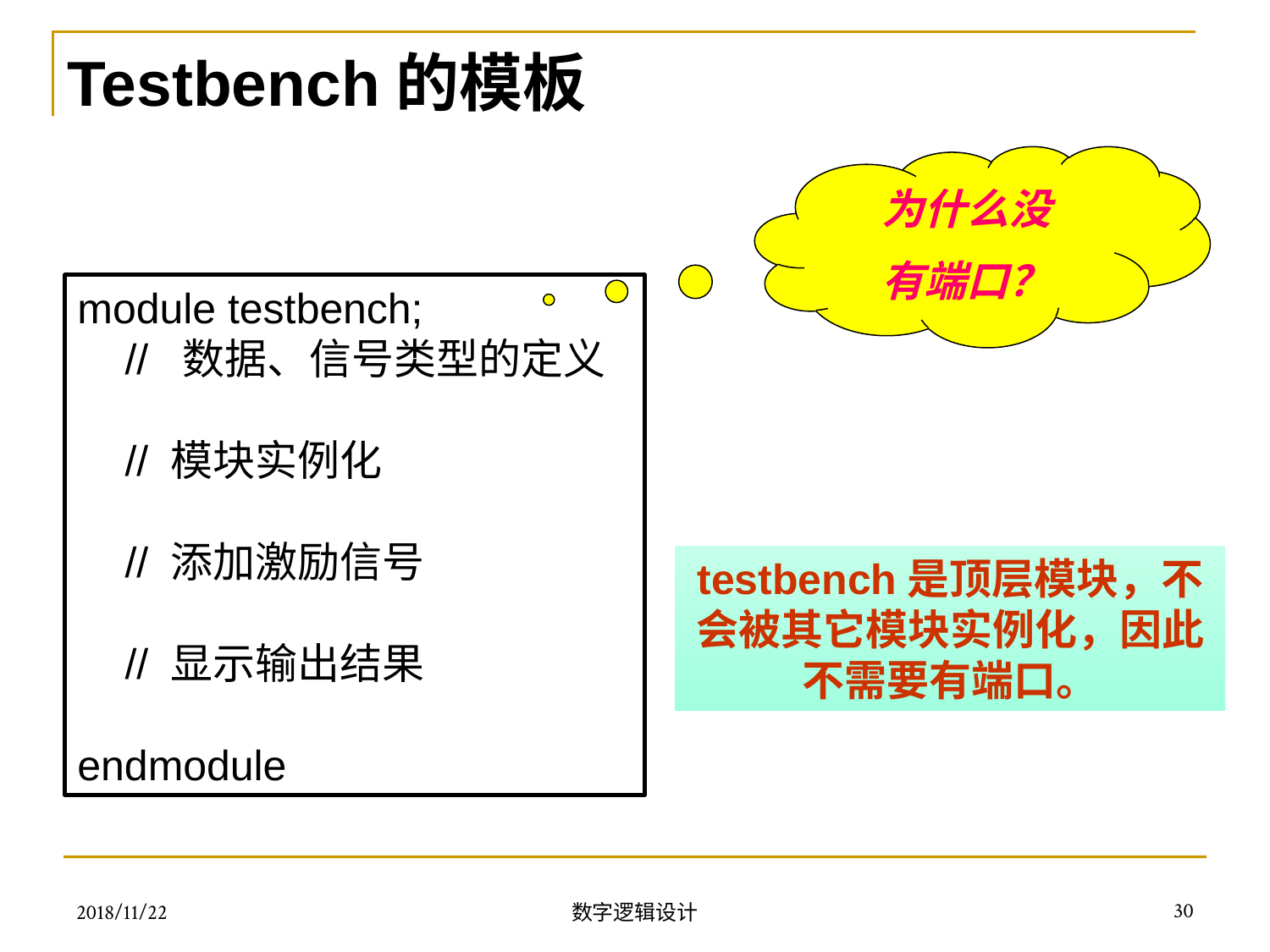

Testbench的模板
为什么没
有端口？
module testbench;
    //  数据、信号类型的定义

    // 模块实例化

    // 添加激励信号

    // 显示输出结果

endmodule
testbench是顶层模块，不会被其它模块实例化，因此不需要有端口。
2018/11/22
30
数字逻辑设计